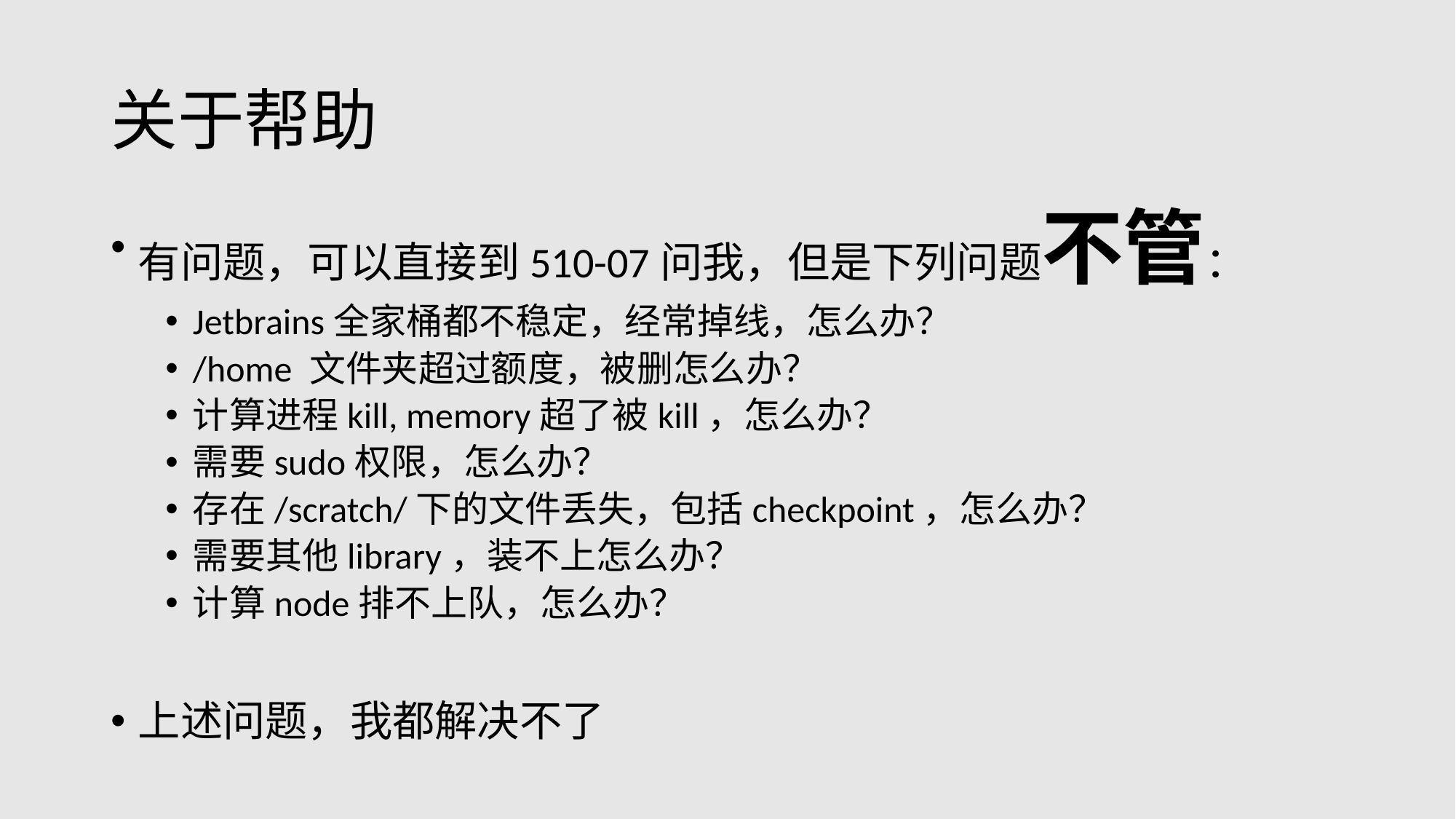

# 关于帮助
有问题，可以直接到510-07问我，但是下列问题不管：
Jetbrains全家桶都不稳定，经常掉线，怎么办？
/home 文件夹超过额度，被删怎么办？
计算进程kill, memory超了被kill，怎么办？
需要sudo权限，怎么办？
存在/scratch/下的文件丢失，包括checkpoint，怎么办？
需要其他library，装不上怎么办？
计算node排不上队，怎么办？

上述问题，我都解决不了